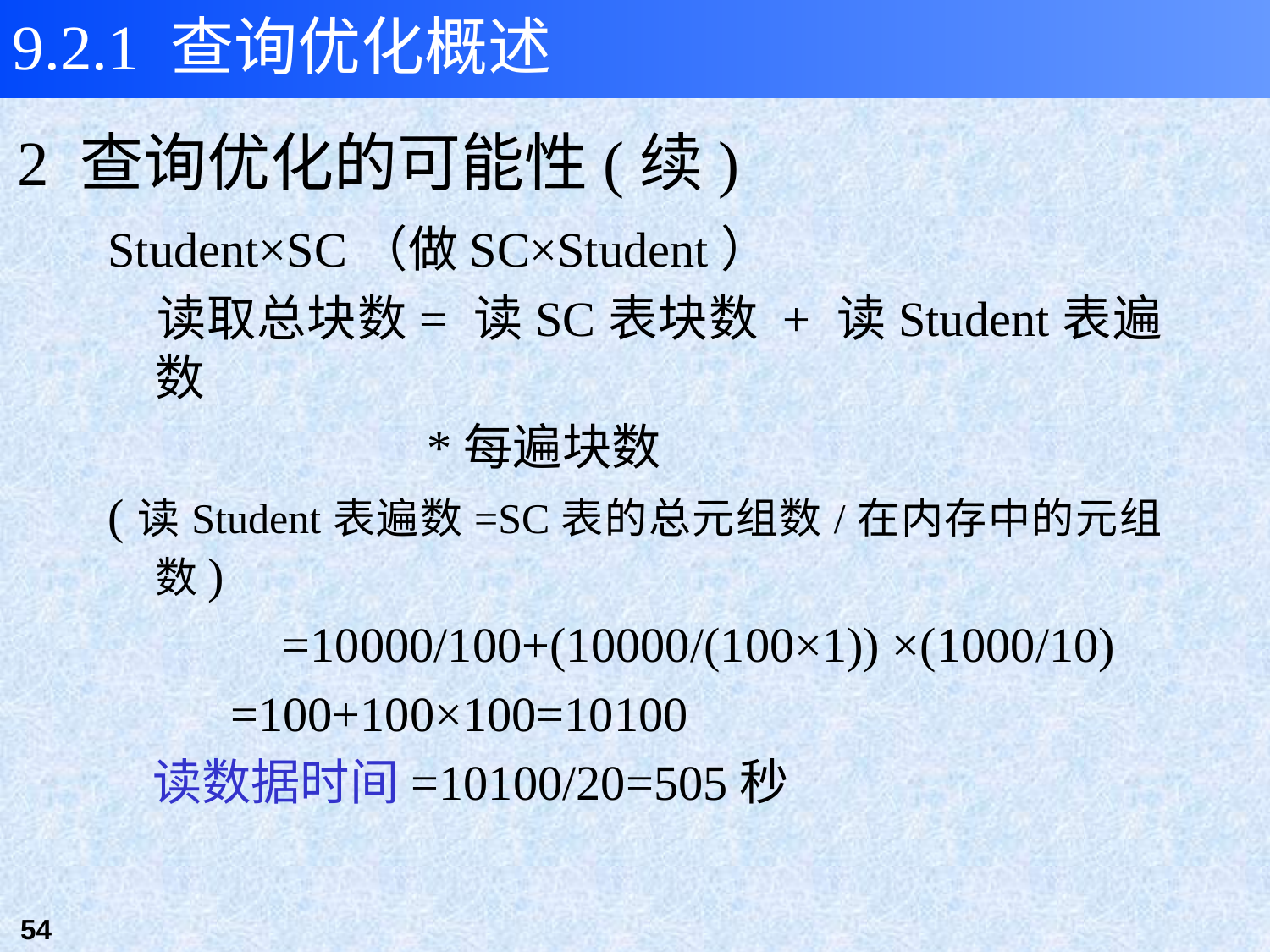

9.2.1 查询优化概述
2 查询优化的可能性(续)
Student×SC（做SC×Student）
   读取总块数= 读SC表块数 + 读Student表遍数
                          *每遍块数
(读Student表遍数=SC表的总元组数/在内存中的元组数)
		=10000/100+(10000/(100×1)) ×(1000/10)
          =100+100×100=10100
   读数据时间=10100/20=505秒